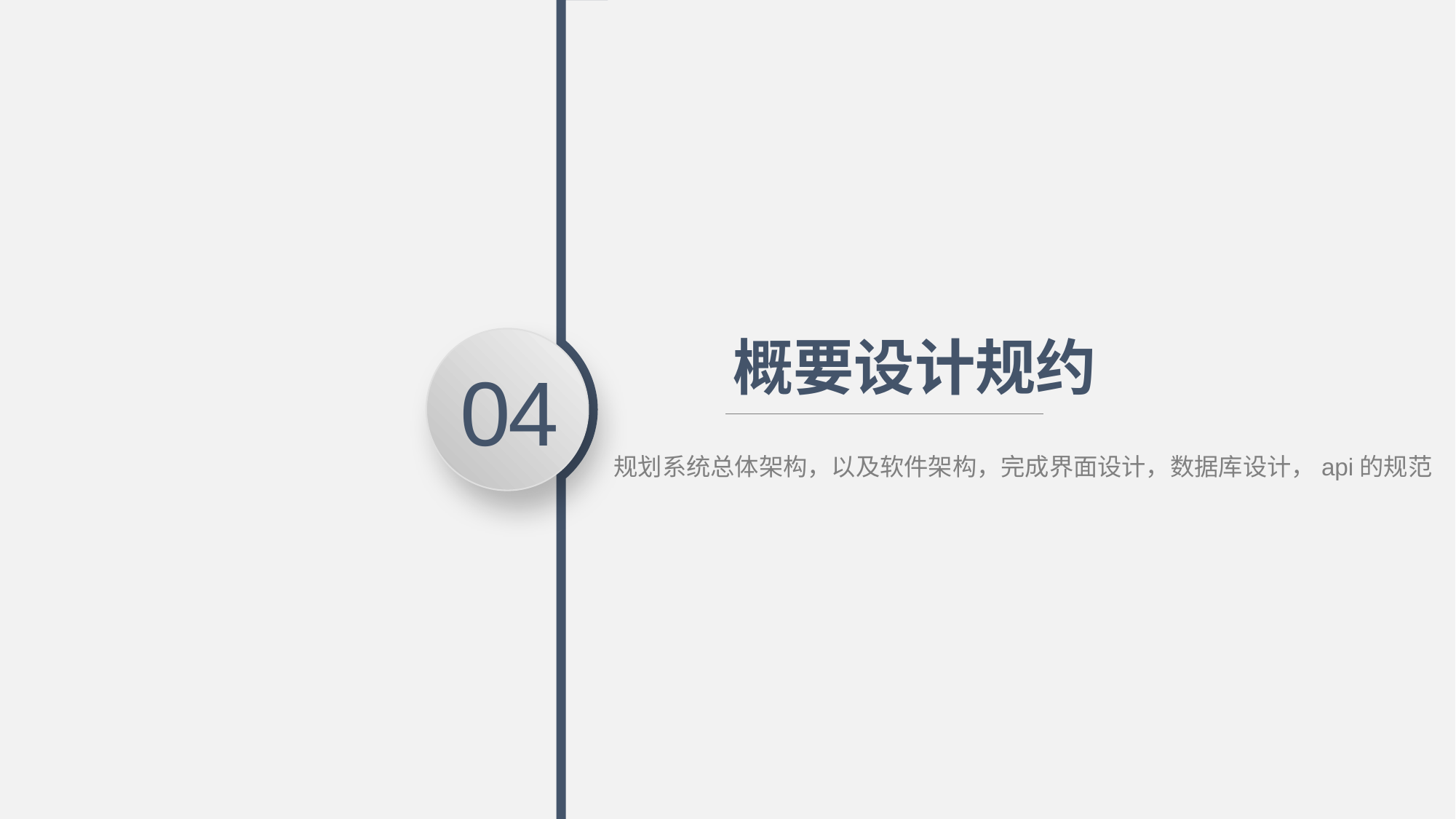

概要设计规约

04

规划系统总体架构，以及软件架构，完成界面设计，数据库设计，api的规范